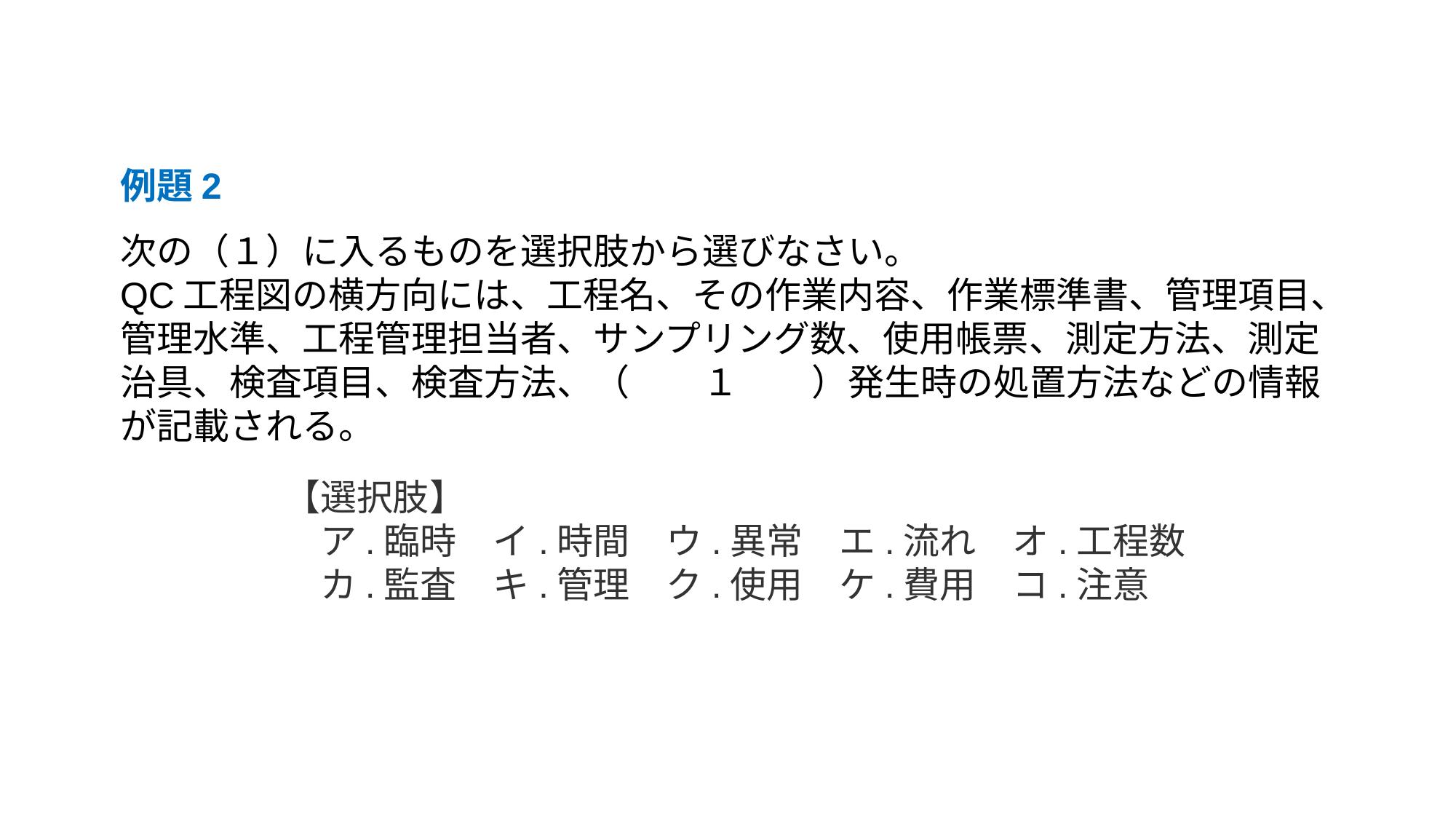

例題2

次の（１）に入るものを選択肢から選びなさい。
QC工程図の横方向には、工程名、その作業内容、作業標準書、管理項目、管理水準、工程管理担当者、サンプリング数、使用帳票、測定方法、測定治具、検査項目、検査方法、（　　１　　）発生時の処置方法などの情報が記載される。
【選択肢】
　ア.臨時　イ.時間　ウ.異常　エ.流れ　オ.工程数
　カ.監査　キ.管理　ク.使用　ケ.費用　コ.注意